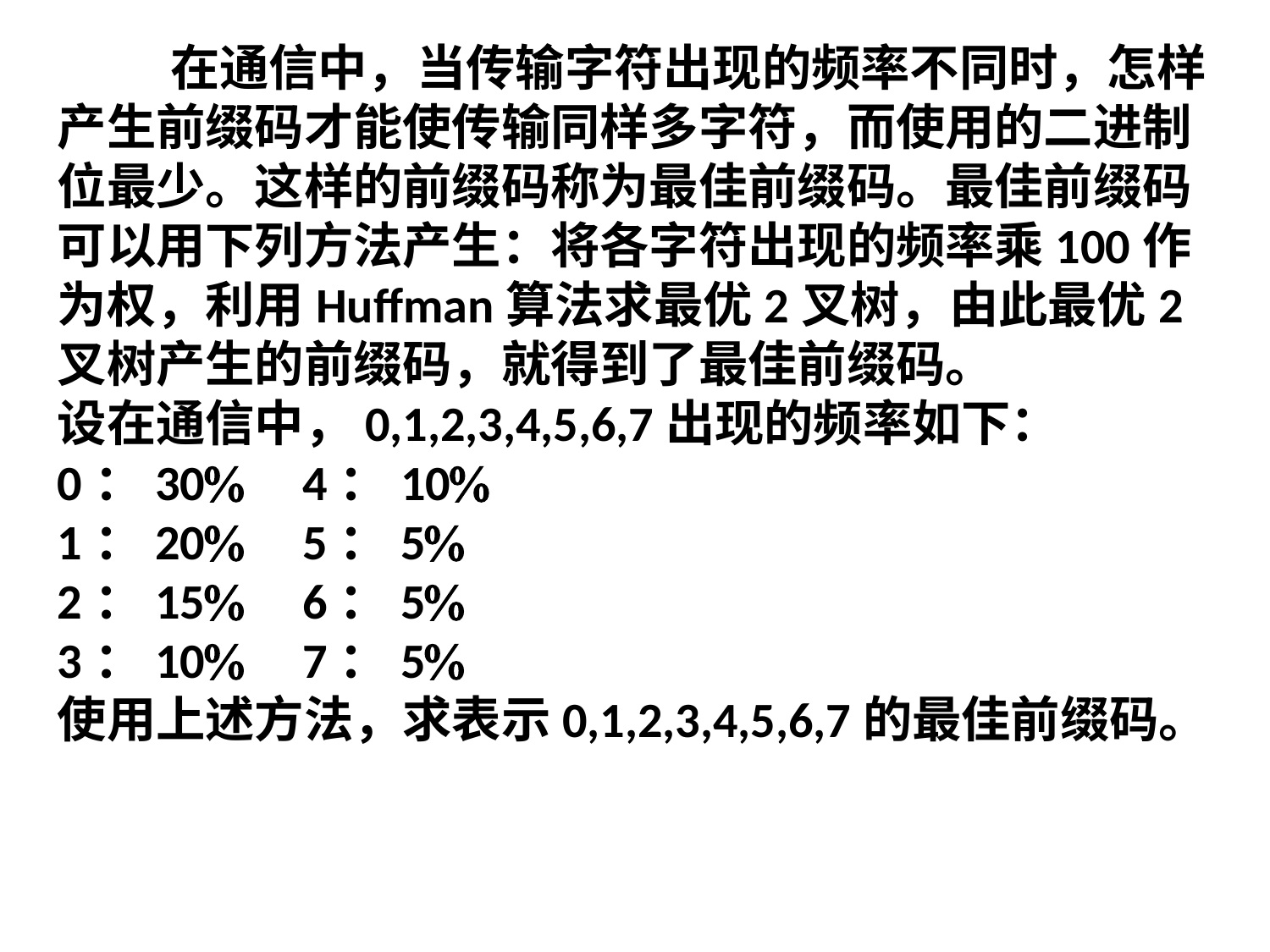

在通信中，当传输字符出现的频率不同时，怎样产生前缀码才能使传输同样多字符，而使用的二进制位最少。这样的前缀码称为最佳前缀码。最佳前缀码可以用下列方法产生：将各字符出现的频率乘100作为权，利用Huffman算法求最优2叉树，由此最优2叉树产生的前缀码，就得到了最佳前缀码。
设在通信中，0,1,2,3,4,5,6,7出现的频率如下：
0：30%     4：10%
1：20%     5：5%
2：15%     6：5%
3：10%     7：5%
使用上述方法，求表示0,1,2,3,4,5,6,7的最佳前缀码。